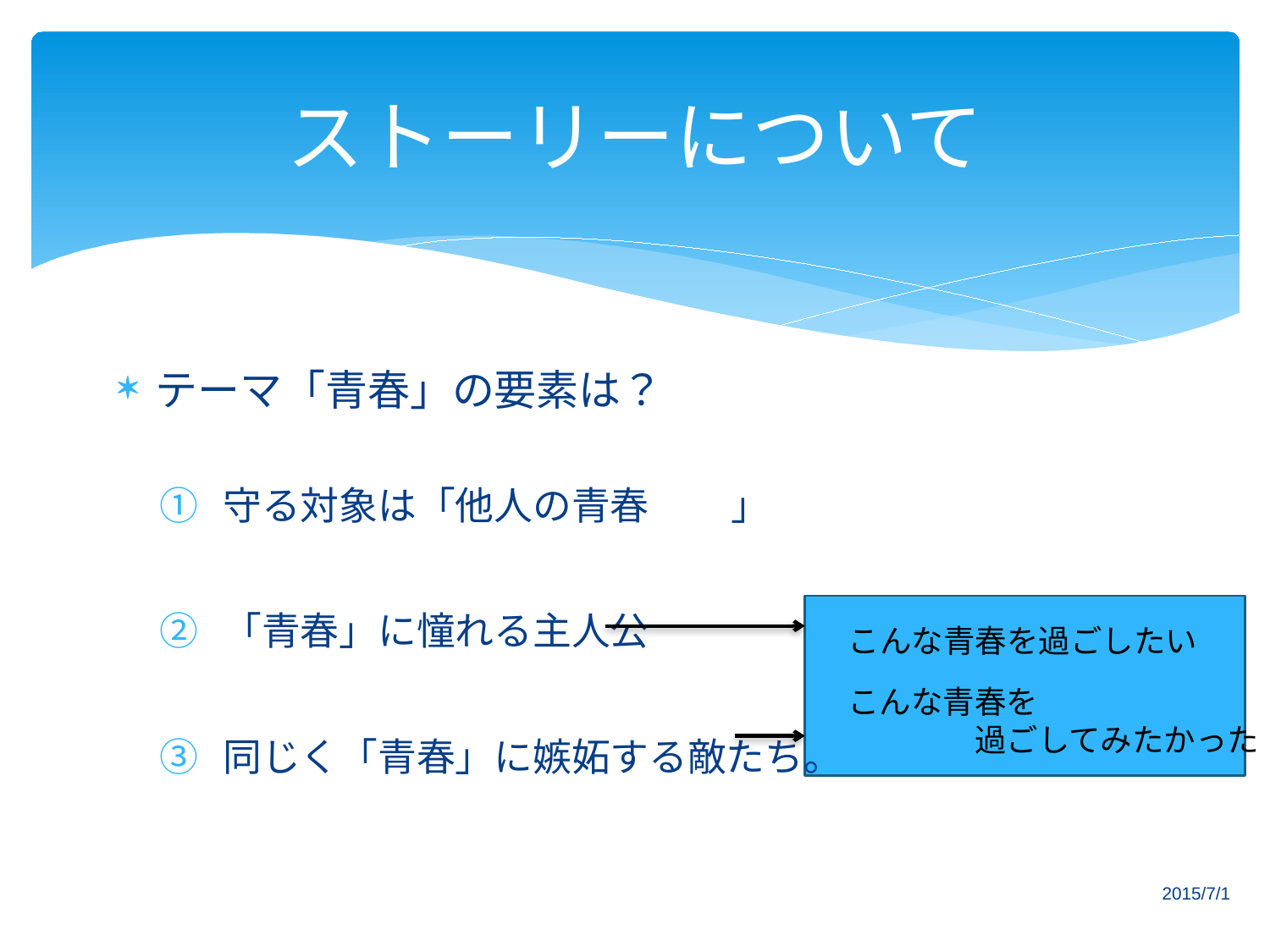

# ストーリーについて
テーマ「青春」の要素は？

守る対象は「他人の青春	」

「青春」に憧れる主人公

同じく「青春」に嫉妬する敵たち。

こんな青春を過ごしたい
こんな青春を
	過ごしてみたかった
2015/7/1